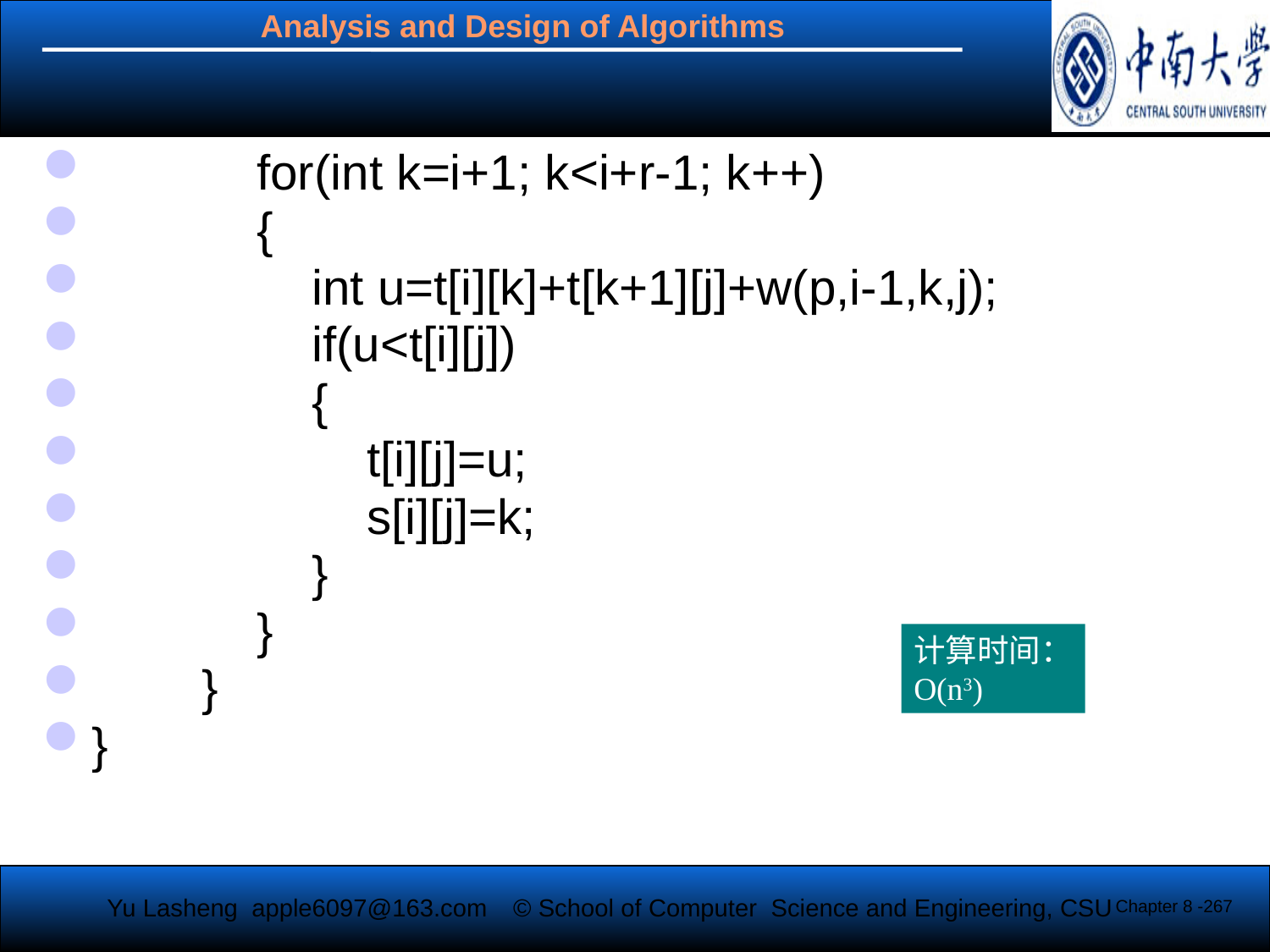

#
            for(int k=i+1; k<i+r-1; k++)
            {
                int u=t[i][k]+t[k+1][j]+w(p,i-1,k,j);
                if(u<t[i][j])
                {
                    t[i][j]=u;
                    s[i][j]=k;
                }
            }
        }
}
计算时间：
O(n3)
Chapter 8 -267